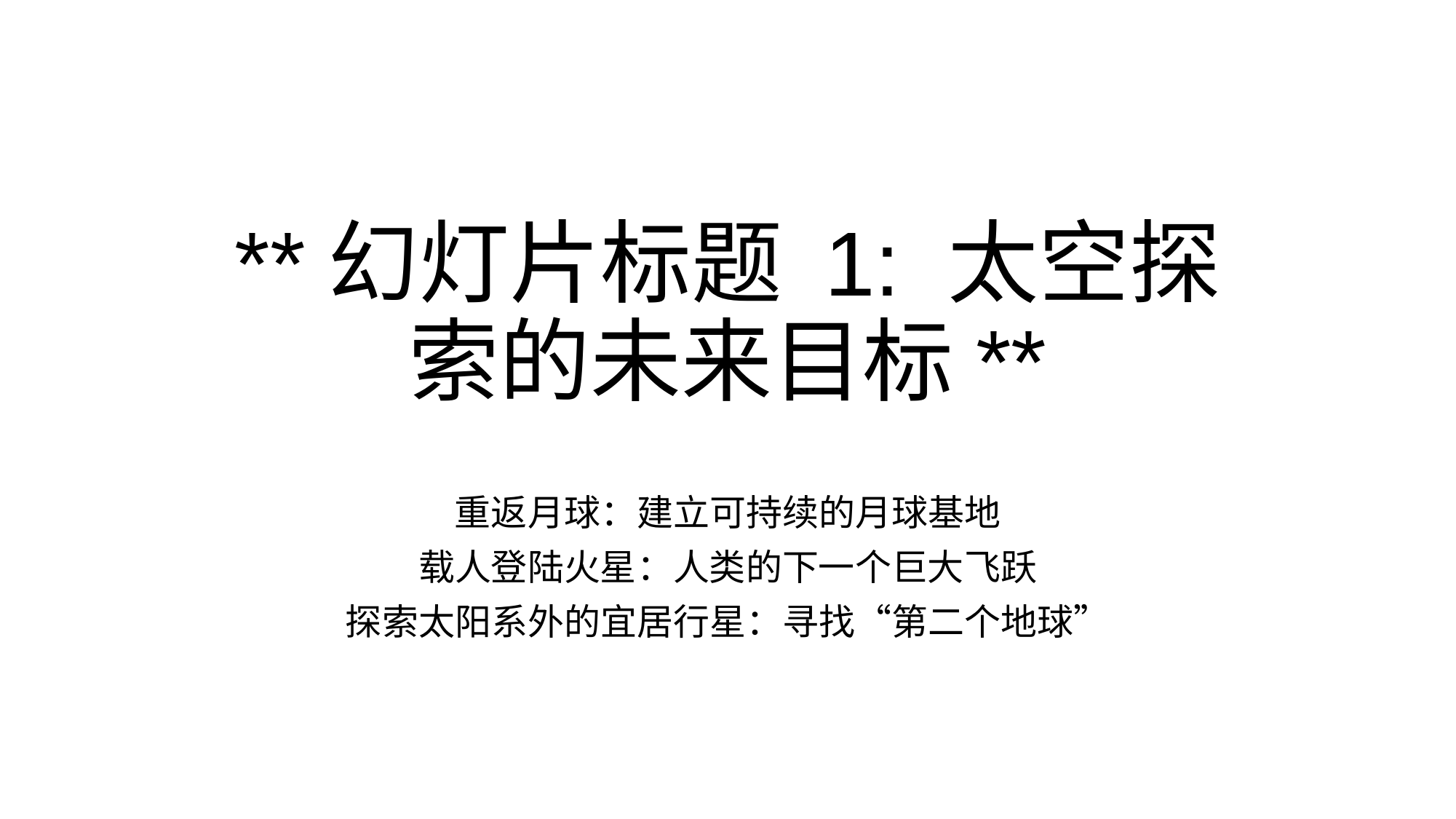

# **幻灯片标题 1: 太空探索的未来目标**

重返月球：建立可持续的月球基地
载人登陆火星：人类的下一个巨大飞跃
探索太阳系外的宜居行星：寻找“第二个地球”